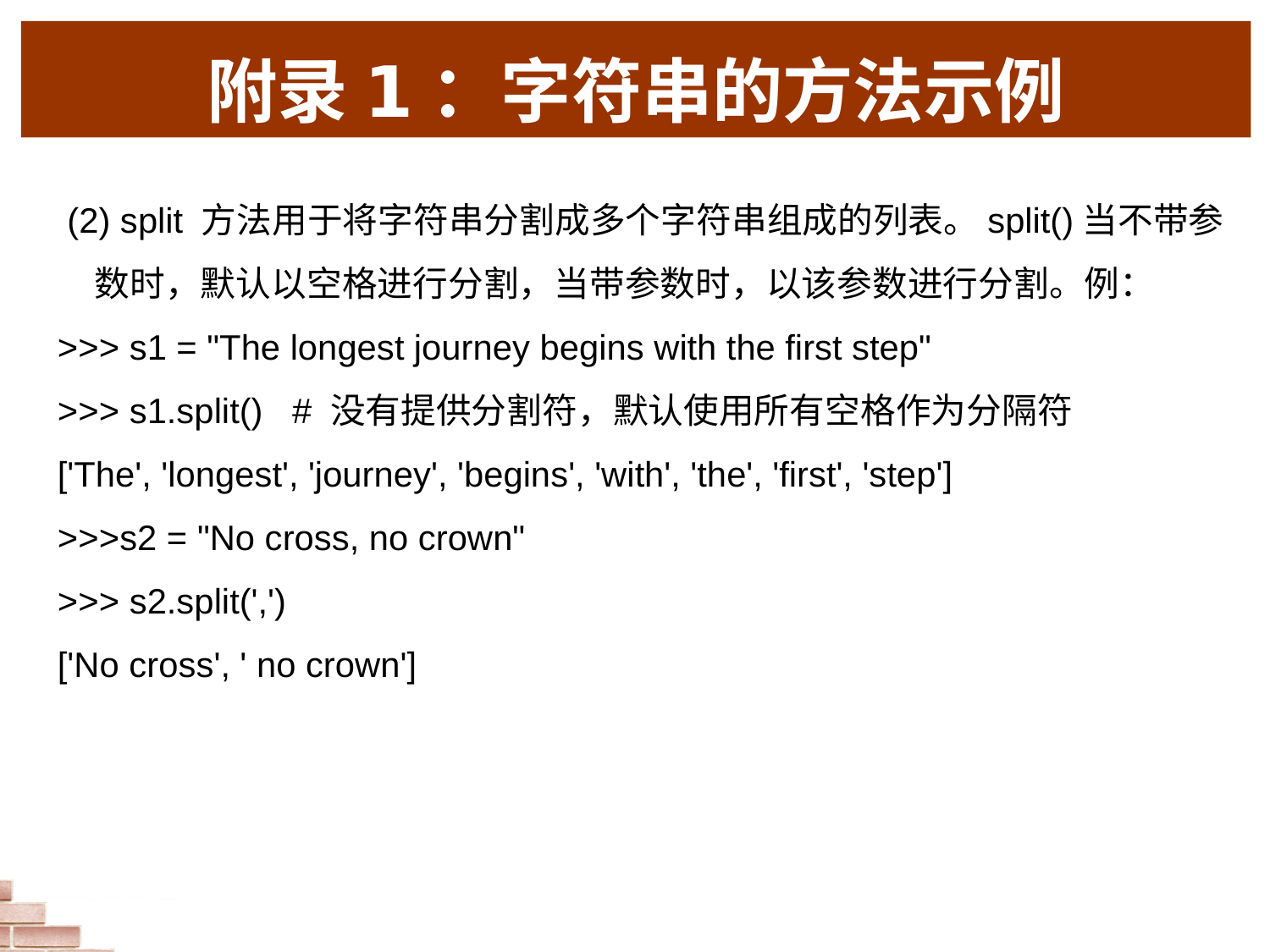

# 附录1：字符串的方法示例
 (2) split 方法用于将字符串分割成多个字符串组成的列表。split()当不带参数时，默认以空格进行分割，当带参数时，以该参数进行分割。例：
>>> s1 = "The longest journey begins with the first step"
>>> s1.split()   # 没有提供分割符，默认使用所有空格作为分隔符
['The', 'longest', 'journey', 'begins', 'with', 'the', 'first', 'step']
>>>s2 = "No cross, no crown"
>>> s2.split(',')
['No cross', ' no crown']